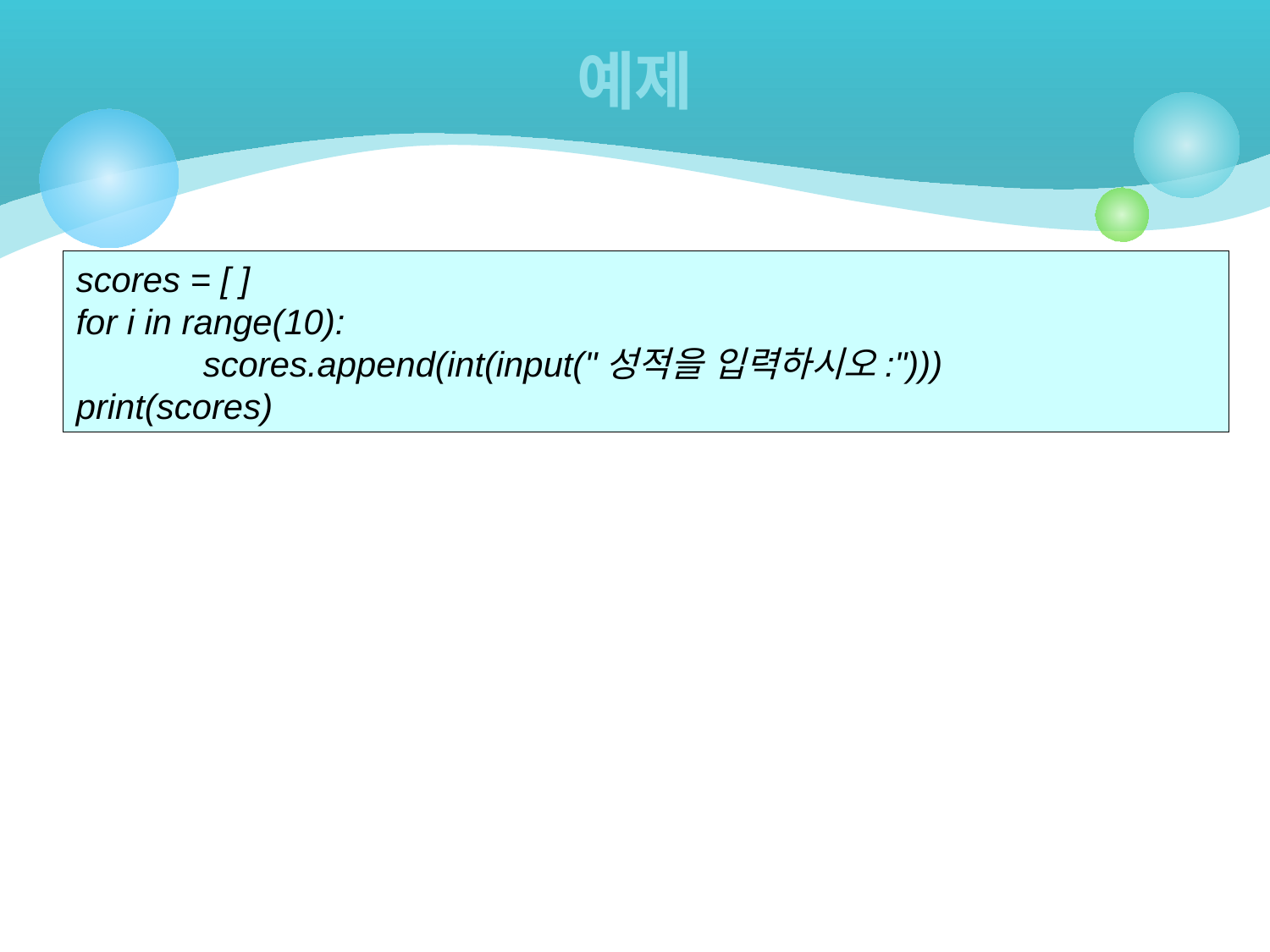

# 예제
scores = [ ]
for i in range(10):
	scores.append(int(input("성적을 입력하시오:")))
print(scores)